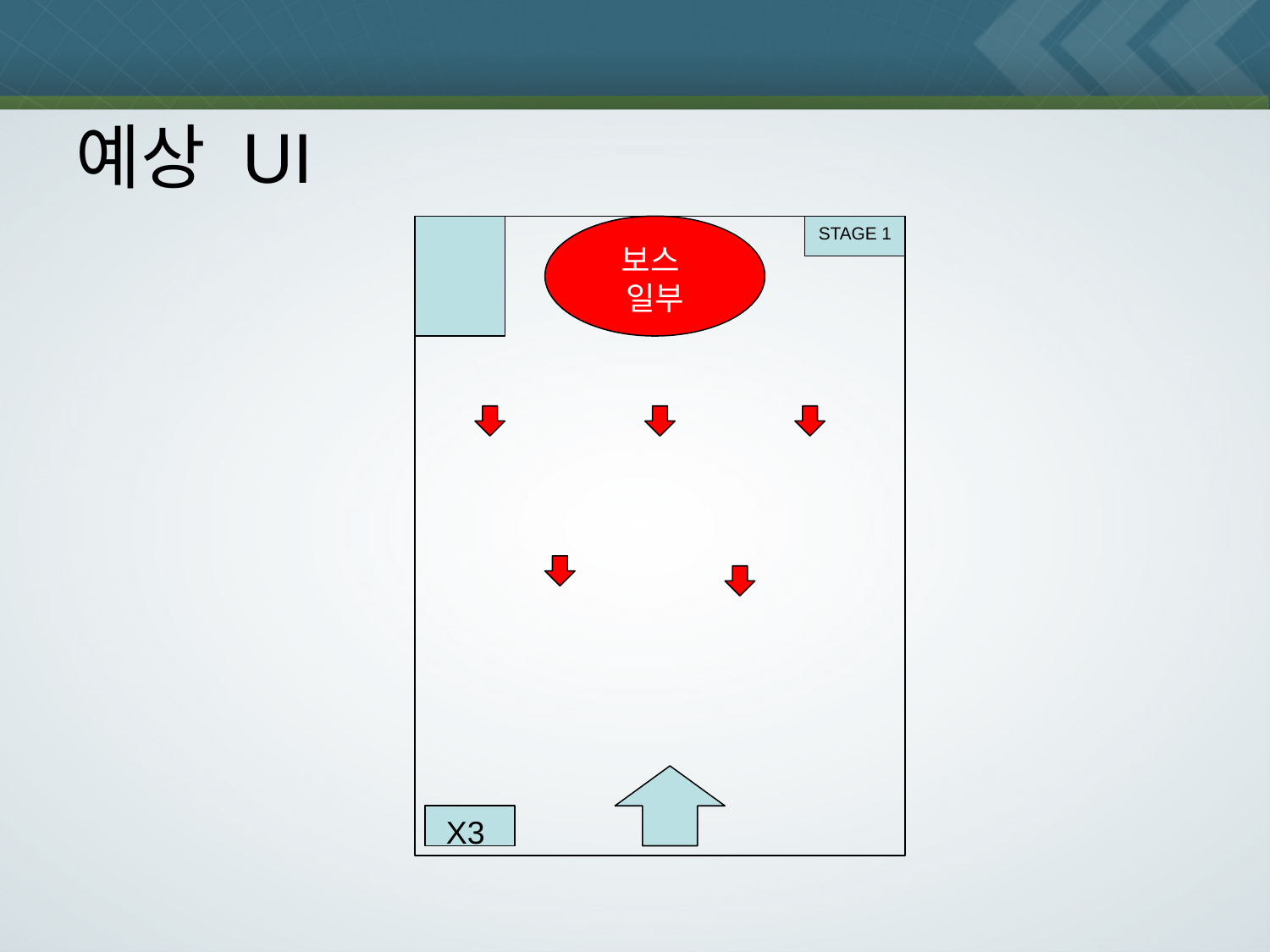

# 예상 UI

보스
일부
STAGE 1

X3